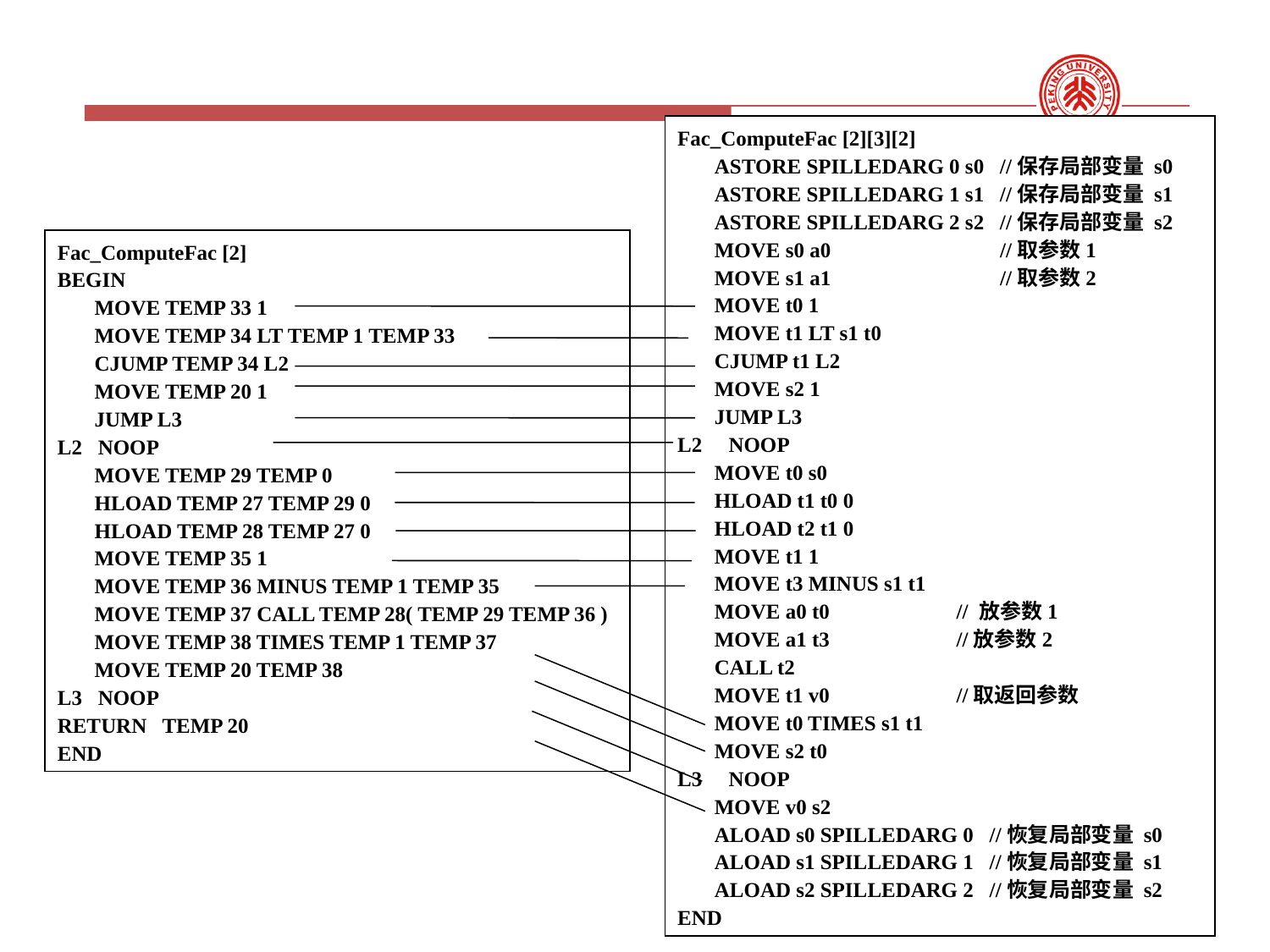

Fac_ComputeFac [2][3][2]
       ASTORE SPILLEDARG 0 s0   //保存局部变量 s0
       ASTORE SPILLEDARG 1 s1   //保存局部变量 s1
       ASTORE SPILLEDARG 2 s2   //保存局部变量 s2
       MOVE s0 a0                                //取参数1
       MOVE s1 a1                                //取参数2
       MOVE t0 1
       MOVE t1 LT s1 t0
       CJUMP t1 L2
       MOVE s2 1
       JUMP L3
L2     NOOP
       MOVE t0 s0
       HLOAD t1 t0 0
       HLOAD t2 t1 0
       MOVE t1 1
       MOVE t3 MINUS s1 t1
       MOVE a0 t0                        // 放参数1
       MOVE a1 t3                        //放参数2
       CALL t2
       MOVE t1 v0                        //取返回参数
       MOVE t0 TIMES s1 t1
       MOVE s2 t0
L3     NOOP
       MOVE v0 s2
       ALOAD s0 SPILLEDARG 0   //恢复局部变量 s0
       ALOAD s1 SPILLEDARG 1   //恢复局部变量 s1
       ALOAD s2 SPILLEDARG 2   //恢复局部变量 s2
END
Fac_ComputeFac [2]
BEGIN
       MOVE TEMP 33 1
       MOVE TEMP 34 LT TEMP 1 TEMP 33
       CJUMP TEMP 34 L2
       MOVE TEMP 20 1
       JUMP L3
L2   NOOP
       MOVE TEMP 29 TEMP 0
       HLOAD TEMP 27 TEMP 29 0
       HLOAD TEMP 28 TEMP 27 0
       MOVE TEMP 35 1
       MOVE TEMP 36 MINUS TEMP 1 TEMP 35
       MOVE TEMP 37 CALL TEMP 28( TEMP 29 TEMP 36 )
       MOVE TEMP 38 TIMES TEMP 1 TEMP 37
       MOVE TEMP 20 TEMP 38
L3   NOOP
RETURN   TEMP 20
END